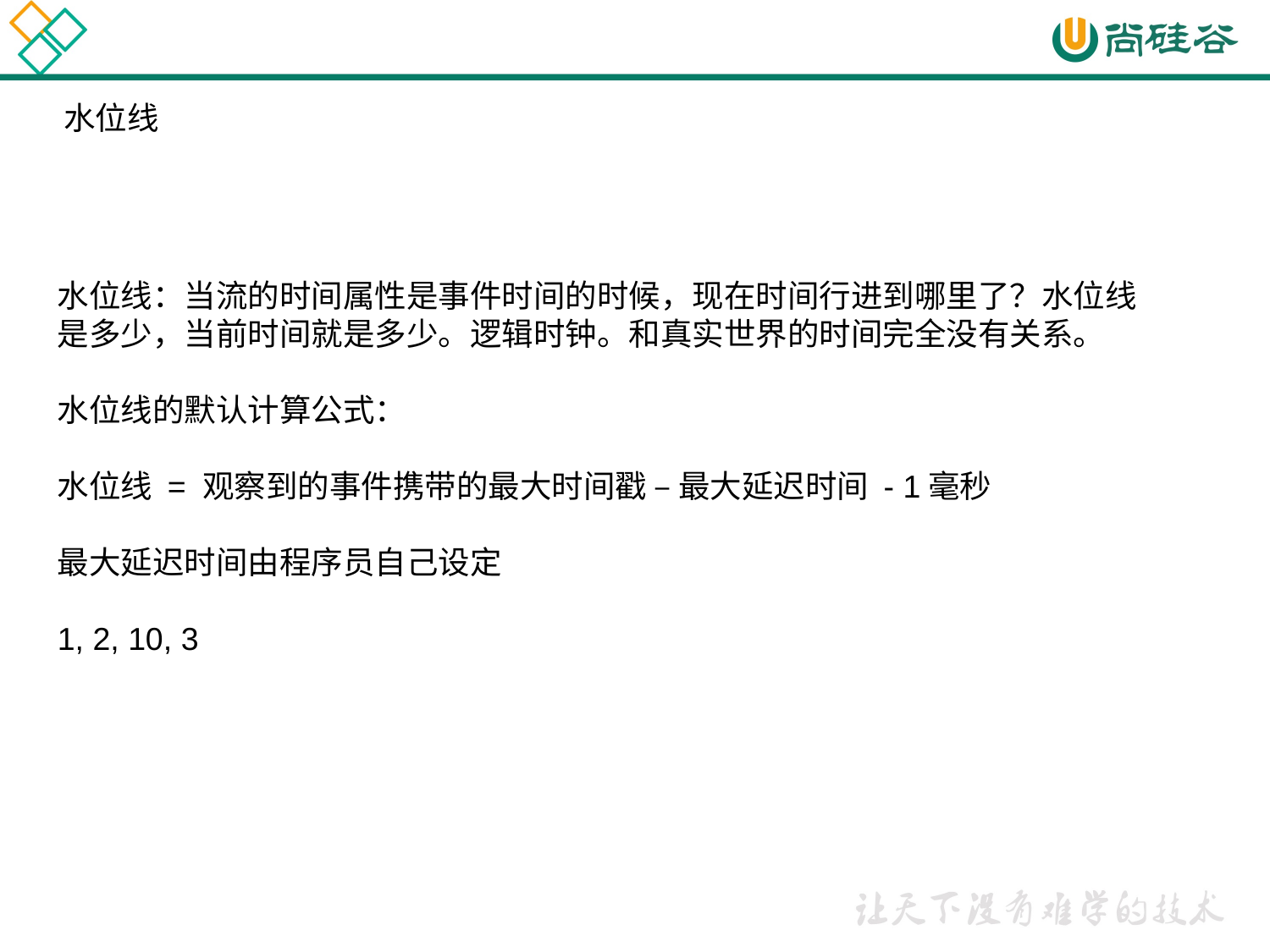

水位线
水位线：当流的时间属性是事件时间的时候，现在时间行进到哪里了？水位线
是多少，当前时间就是多少。逻辑时钟。和真实世界的时间完全没有关系。

水位线的默认计算公式：

水位线 = 观察到的事件携带的最大时间戳 – 最大延迟时间 - 1毫秒

最大延迟时间由程序员自己设定

1, 2, 10, 3